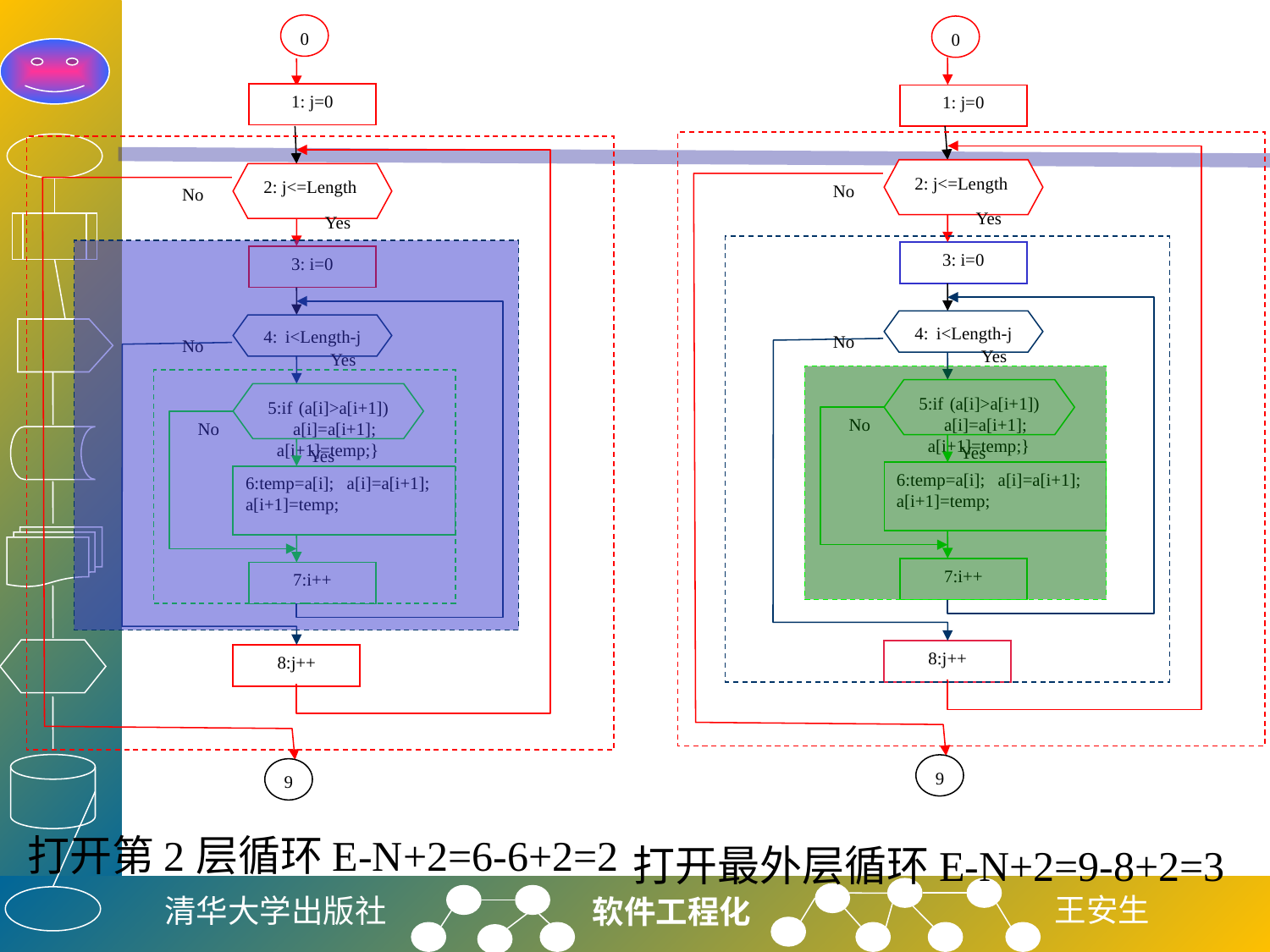

0
0

1: j=0
1: j=0

2: j<=Length
2: j<=Length

No

No

Yes

Yes

3: i=0
3: i=0

4: i<Length-j

4: i<Length-j

No
No

Yes

Yes

5:if (a[i]>a[i+1])
  a[i]=a[i+1];
  a[i+1]=temp;}
5:if (a[i]>a[i+1])
  a[i]=a[i+1];
  a[i+1]=temp;}

No

No

Yes

Yes
6:temp=a[i]; a[i]=a[i+1];
a[i+1]=temp;
6:temp=a[i]; a[i]=a[i+1];
a[i+1]=temp;

7:i++
7:i++
8:j++
8:j++
9
9
打开第2层循环E-N+2=6-6+2=2
打开最外层循环E-N+2=9-8+2=3